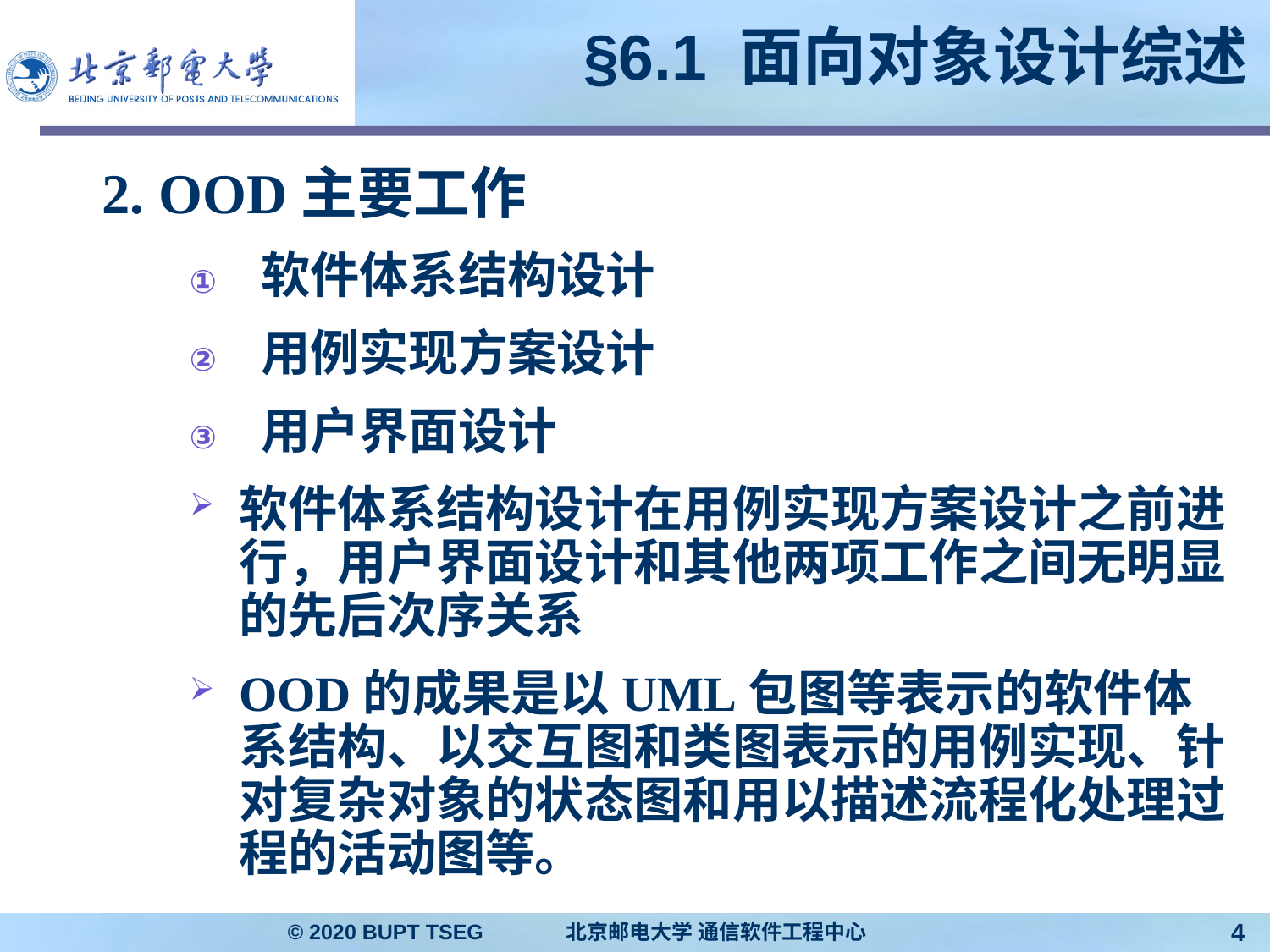

# §6.1 面向对象设计综述
2. OOD主要工作
软件体系结构设计
用例实现方案设计
用户界面设计
软件体系结构设计在用例实现方案设计之前进行，用户界面设计和其他两项工作之间无明显的先后次序关系
OOD的成果是以UML包图等表示的软件体系结构、以交互图和类图表示的用例实现、针对复杂对象的状态图和用以描述流程化处理过程的活动图等。
© 2020 BUPT TSEG             北京邮电大学 通信软件工程中心